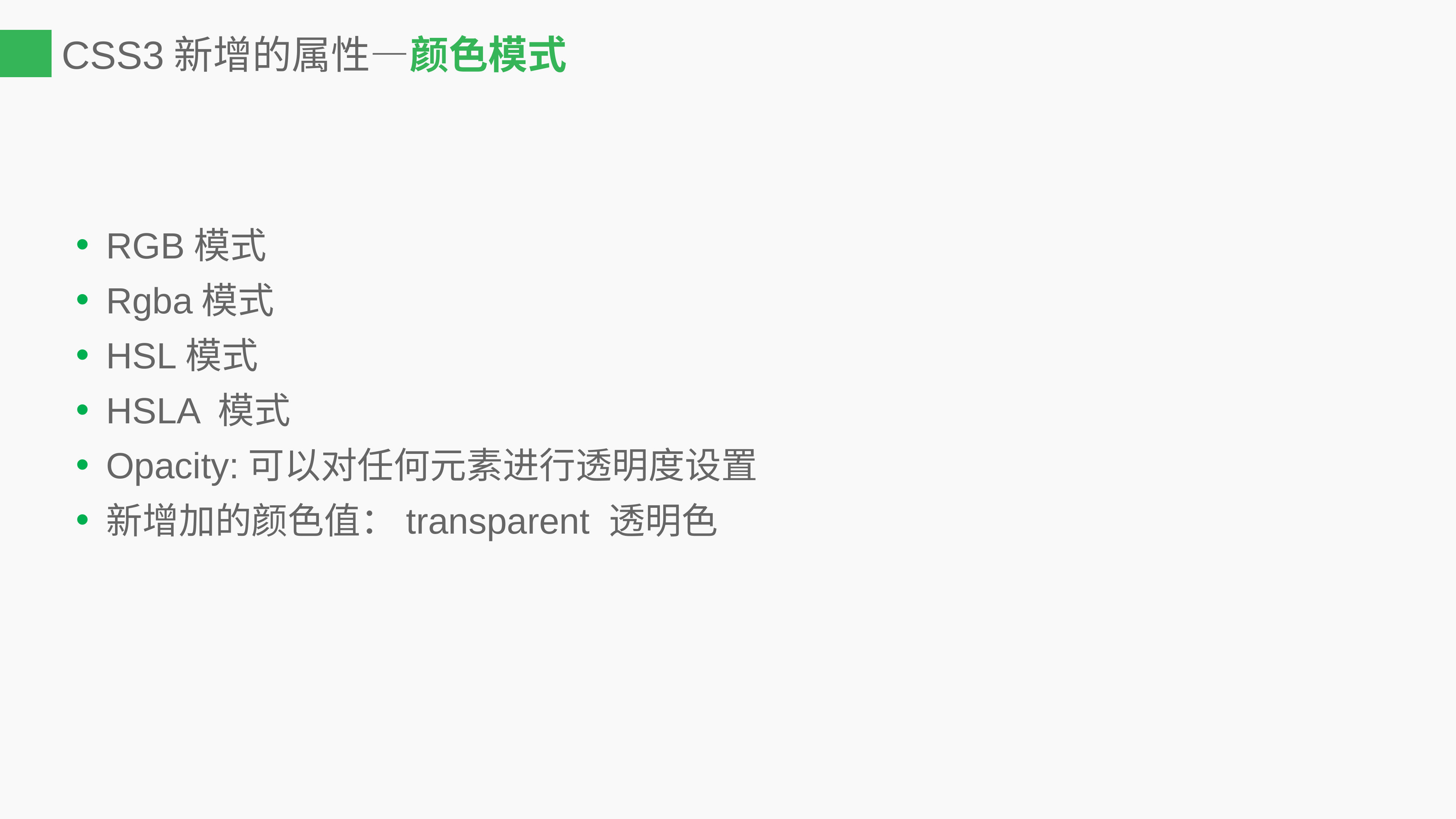

# CSS3新增的属性—颜色模式
RGB模式
Rgba模式
HSL模式
HSLA 模式
Opacity:可以对任何元素进行透明度设置
新增加的颜色值：transparent 透明色